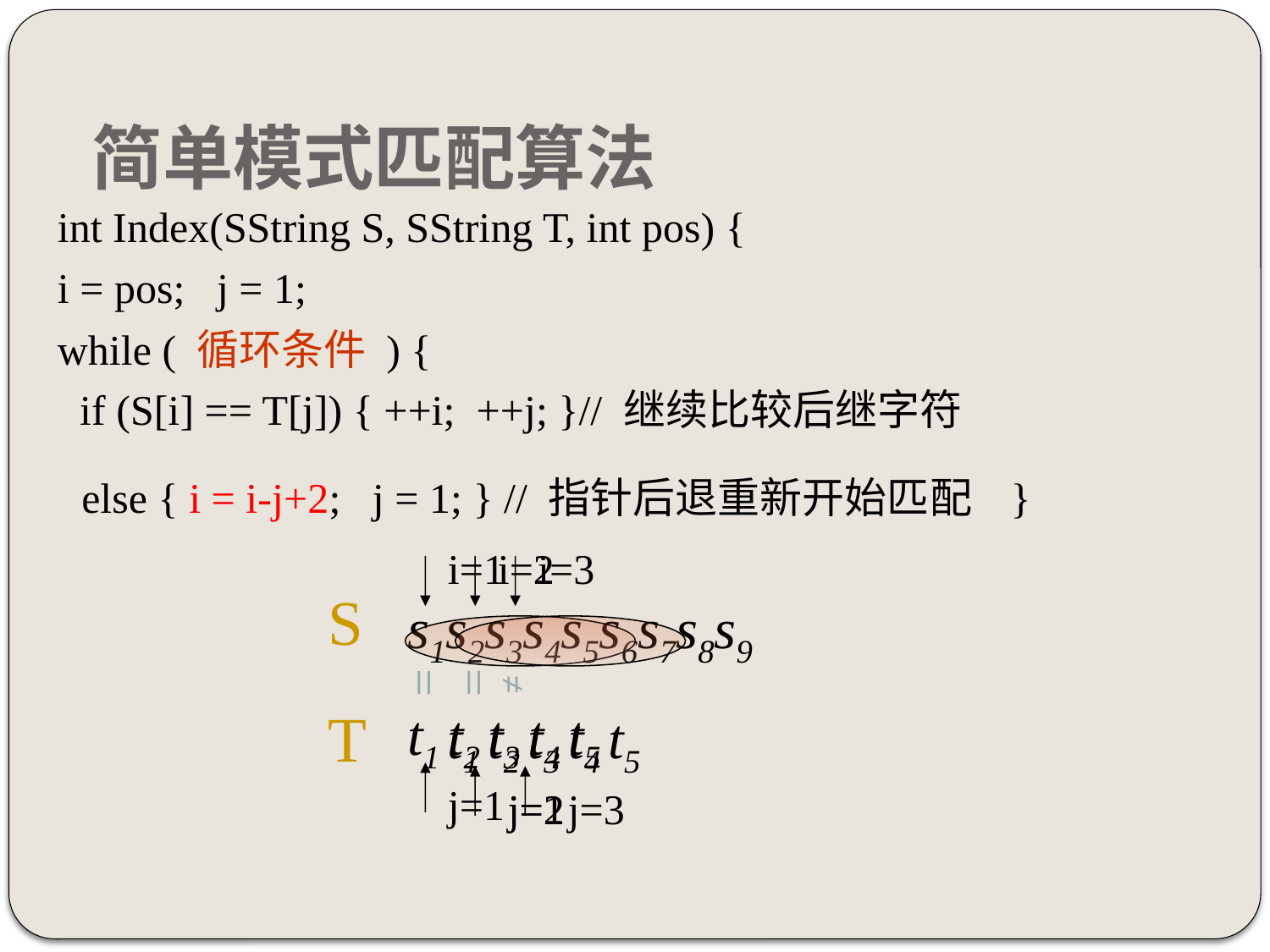

# 简单模式匹配算法
int Index(SString S, SString T, int pos) {
i = pos;   j = 1;
while ( 循环条件 ) {
    if (S[i] == T[j]) { ++i;  ++j; }// 继续比较后继字符
    else { i = i-j+2;   j = 1; } // 指针后退重新开始匹配   }
i=1
i=2
i=3

S
s1s2s3s4s5s6s7s8s9

=
=
≠
T
t1 t2 t3 t4 t5
t1 t2 t3 t4 t5

j=1
j=2
j=1
j=3